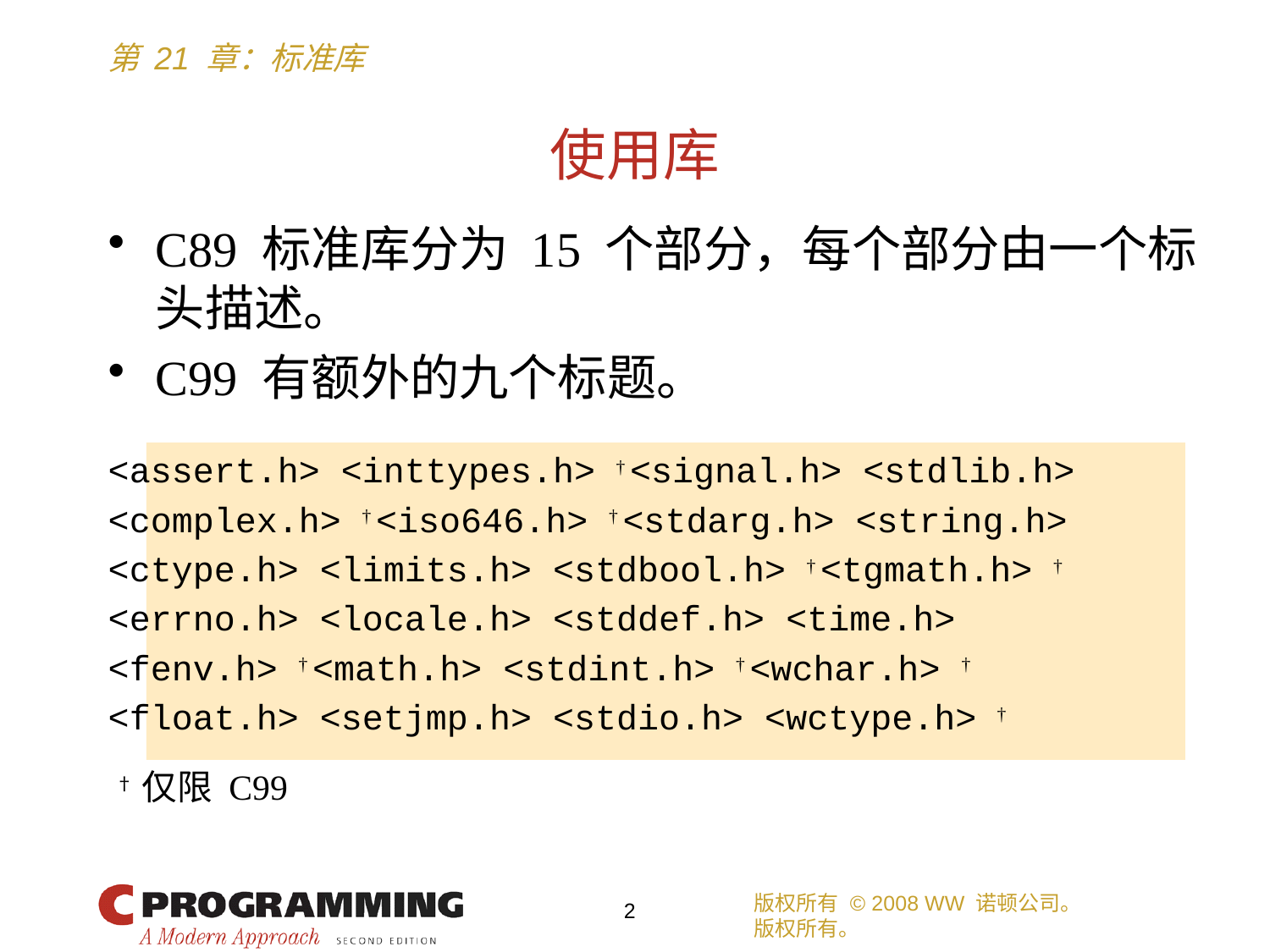

# 使用库
C89 标准库分为 15 个部分，每个部分由一个标头描述。
C99 有额外的九个标题。

<assert.h> <inttypes.h> † <signal.h> <stdlib.h>
<complex.h> † <iso646.h> † <stdarg.h> <string.h>
<ctype.h> <limits.h> <stdbool.h> † <tgmath.h> †
<errno.h> <locale.h> <stddef.h> <time.h>
<fenv.h> † <math.h> <stdint.h> † <wchar.h> †
<float.h> <setjmp.h> <stdio.h> <wctype.h> †

 †仅限 C99

版权所有 © 2008 WW 诺顿公司。
版权所有。
2